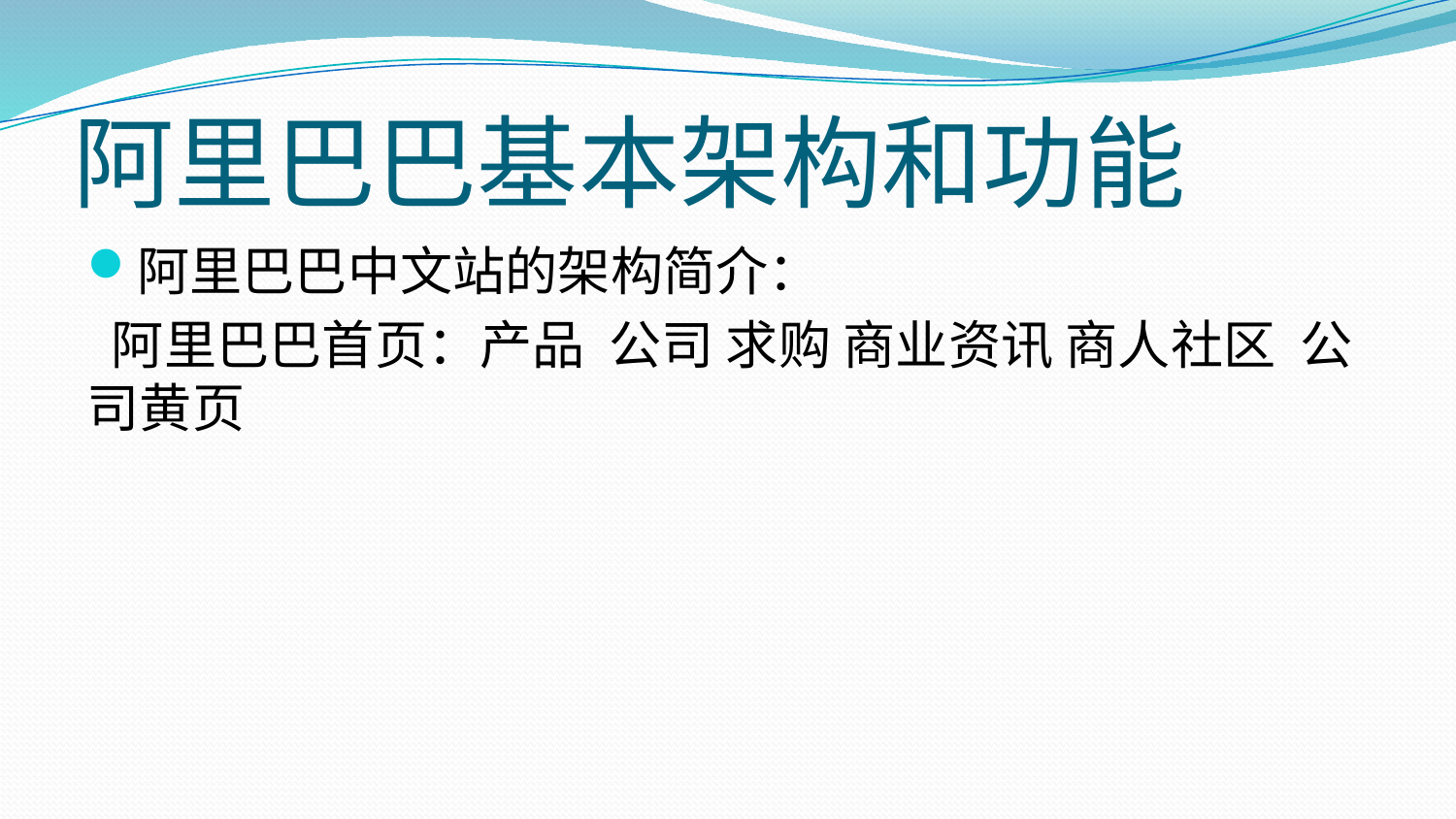

# 阿里巴巴基本架构和功能
阿里巴巴中文站的架构简介：
 阿里巴巴首页：产品  公司 求购 商业资讯 商人社区  公司黄页